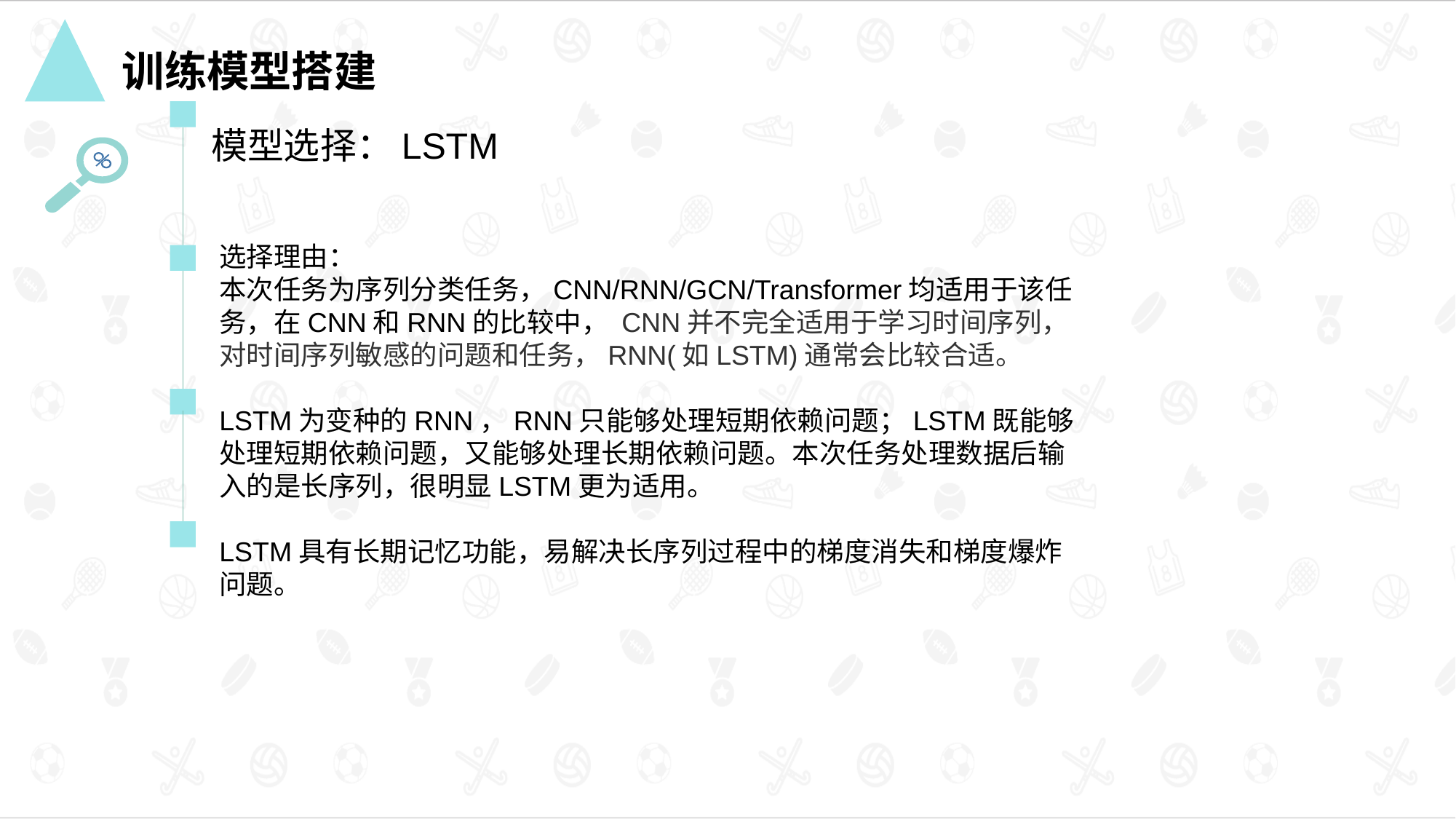

训练模型搭建

模型选择：LSTM

选择理由：
本次任务为序列分类任务，CNN/RNN/GCN/Transformer均适用于该任务，在CNN和RNN的比较中， CNN并不完全适用于学习时间序列，对时间序列敏感的问题和任务，RNN(如LSTM)通常会比较合适。

LSTM为变种的RNN，RNN只能够处理短期依赖问题；LSTM既能够处理短期依赖问题，又能够处理长期依赖问题。本次任务处理数据后输入的是长序列，很明显LSTM更为适用。

LSTM具有长期记忆功能，易解决长序列过程中的梯度消失和梯度爆炸问题。